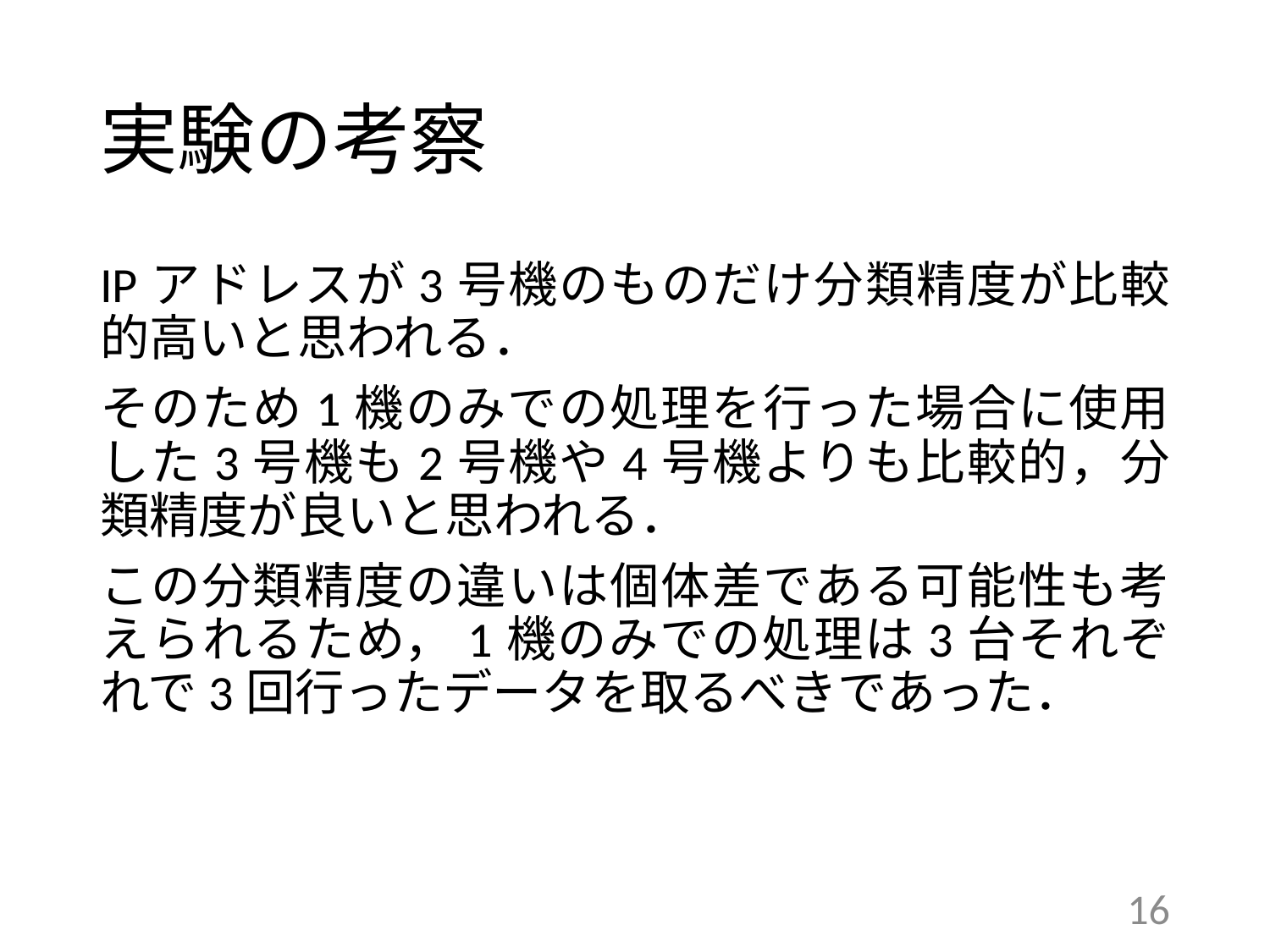

# 実験の考察
IPアドレスが3号機のものだけ分類精度が比較的高いと思われる．
そのため1機のみでの処理を行った場合に使用した3号機も2号機や4号機よりも比較的，分類精度が良いと思われる．
この分類精度の違いは個体差である可能性も考えられるため，1機のみでの処理は3台それぞれで3回行ったデータを取るべきであった．
16